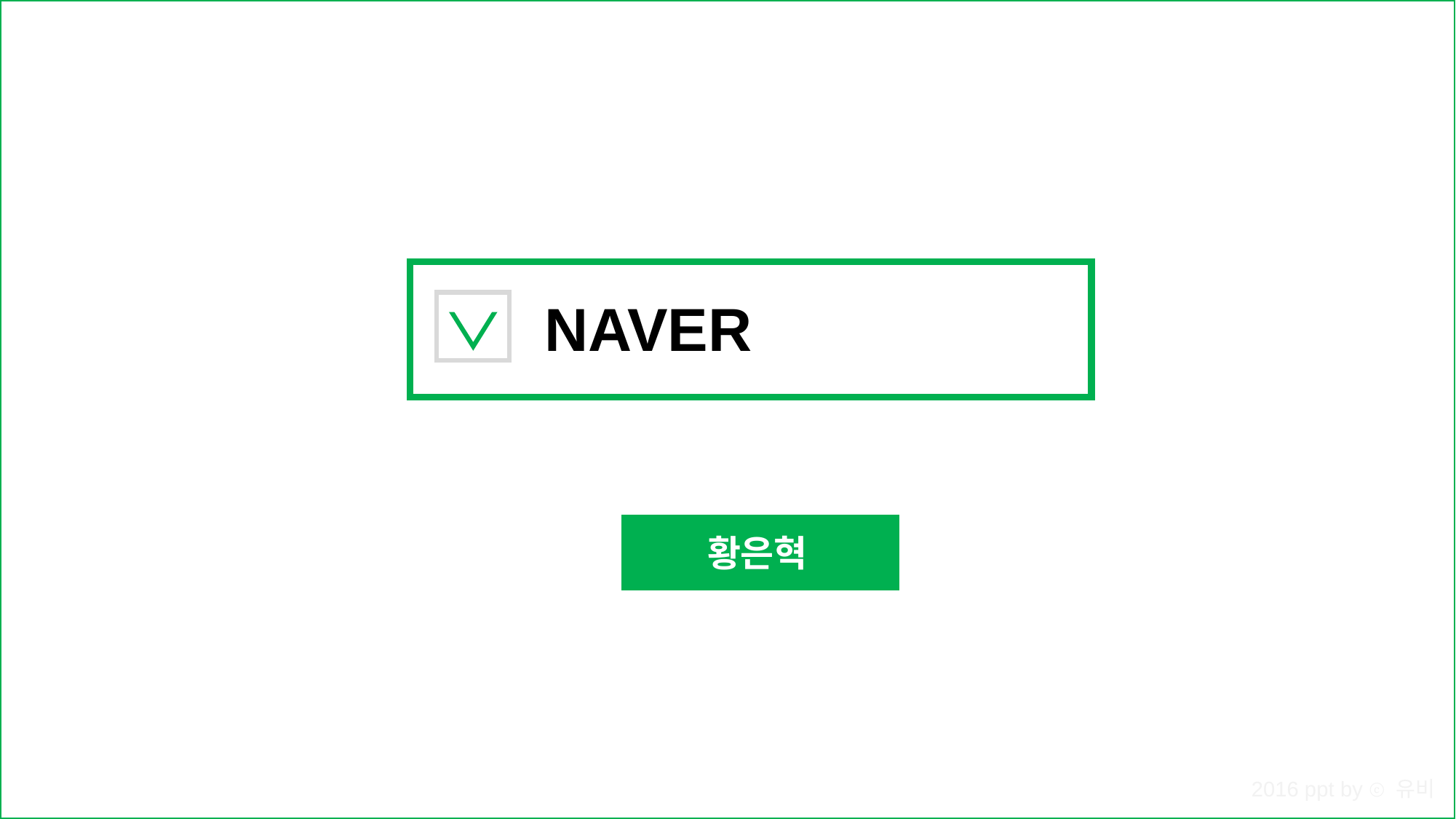

NAVER

     황은혁
2016 ppt by ⓒ 유비